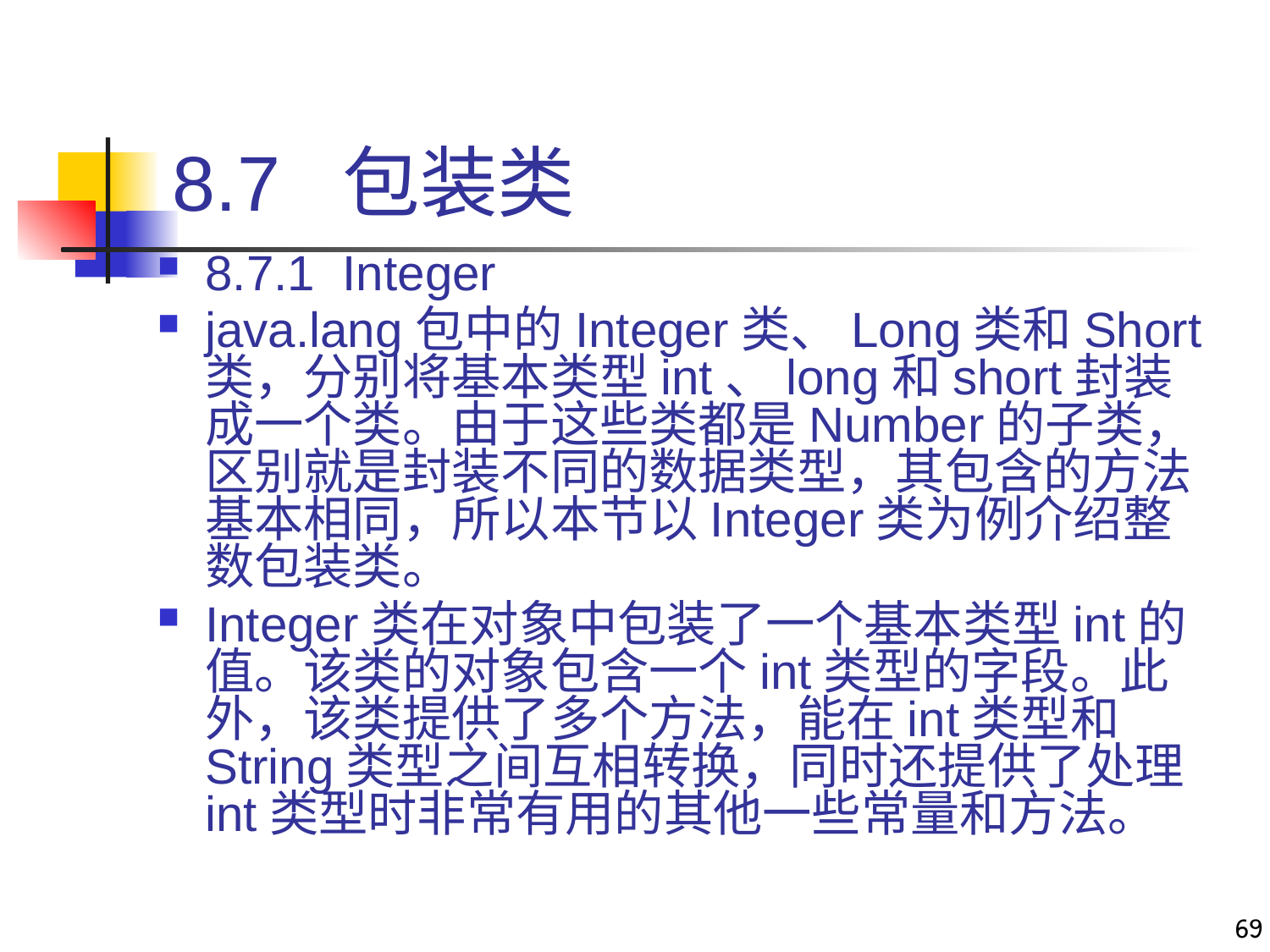

# 8.7  包装类
8.7.1  Integer
java.lang包中的Integer类、Long类和Short类，分别将基本类型int、long和short封装成一个类。由于这些类都是Number的子类，区别就是封装不同的数据类型，其包含的方法基本相同，所以本节以Integer类为例介绍整数包装类。
Integer类在对象中包装了一个基本类型int的值。该类的对象包含一个int类型的字段。此外，该类提供了多个方法，能在int类型和String类型之间互相转换，同时还提供了处理int类型时非常有用的其他一些常量和方法。
69